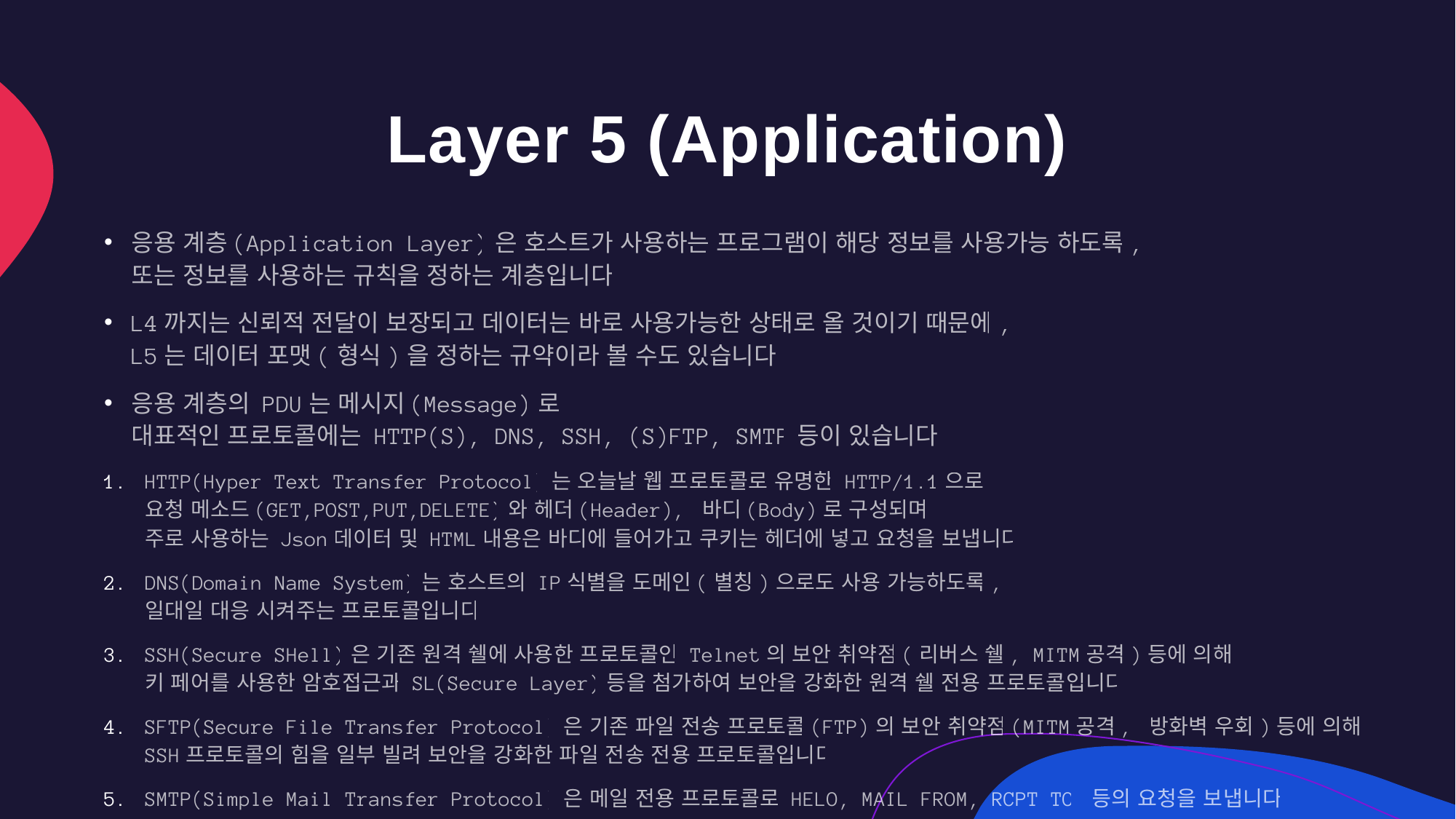

# Layer 5 (Application)
응용 계층(Application Layer)은 호스트가 사용하는 프로그램이 해당 정보를 사용가능 하도록,
또는 정보를 사용하는 규칙을 정하는 계층입니다
L4까지는 신뢰적 전달이 보장되고 데이터는 바로 사용가능한 상태로 올 것이기 때문에,
L5는 데이터 포맷(형식)을 정하는 규약이라 볼 수도 있습니다
응용 계층의 PDU는 메시지(Message)로
대표적인 프로토콜에는 HTTP(S), DNS, SSH, (S)FTP, SMTP등이 있습니다
HTTP(Hyper Text Transfer Protocol)는 오늘날 웹 프로토콜로 유명한 HTTP/1.1으로
요청 메소드(GET,POST,PUT,DELETE)와 헤더(Header), 바디(Body)로 구성되며
주로 사용하는 Json데이터 및 HTML내용은 바디에 들어가고 쿠키는 헤더에 넣고 요청을 보냅니다
DNS(Domain Name System)는 호스트의 IP식별을 도메인(별칭)으로도 사용 가능하도록,
일대일 대응 시켜주는 프로토콜입니다
SSH(Secure SHell)은 기존 원격 쉘에 사용한 프로토콜인 Telnet의 보안 취약점(리버스 쉘, MITM공격)등에 의해
키 페어를 사용한 암호접근과 SL(Secure Layer)등을 첨가하여 보안을 강화한 원격 쉘 전용 프로토콜입니다
SFTP(Secure File Transfer Protocol)은 기존 파일 전송 프로토콜(FTP)의 보안 취약점(MITM공격, 방화벽 우회)등에 의해
SSH프로토콜의 힘을 일부 빌려 보안을 강화한 파일 전송 전용 프로토콜입니다
SMTP(Simple Mail Transfer Protocol)은 메일 전용 프로토콜로 HELO, MAIL FROM, RCPT TO 등의 요청을 보냅니다